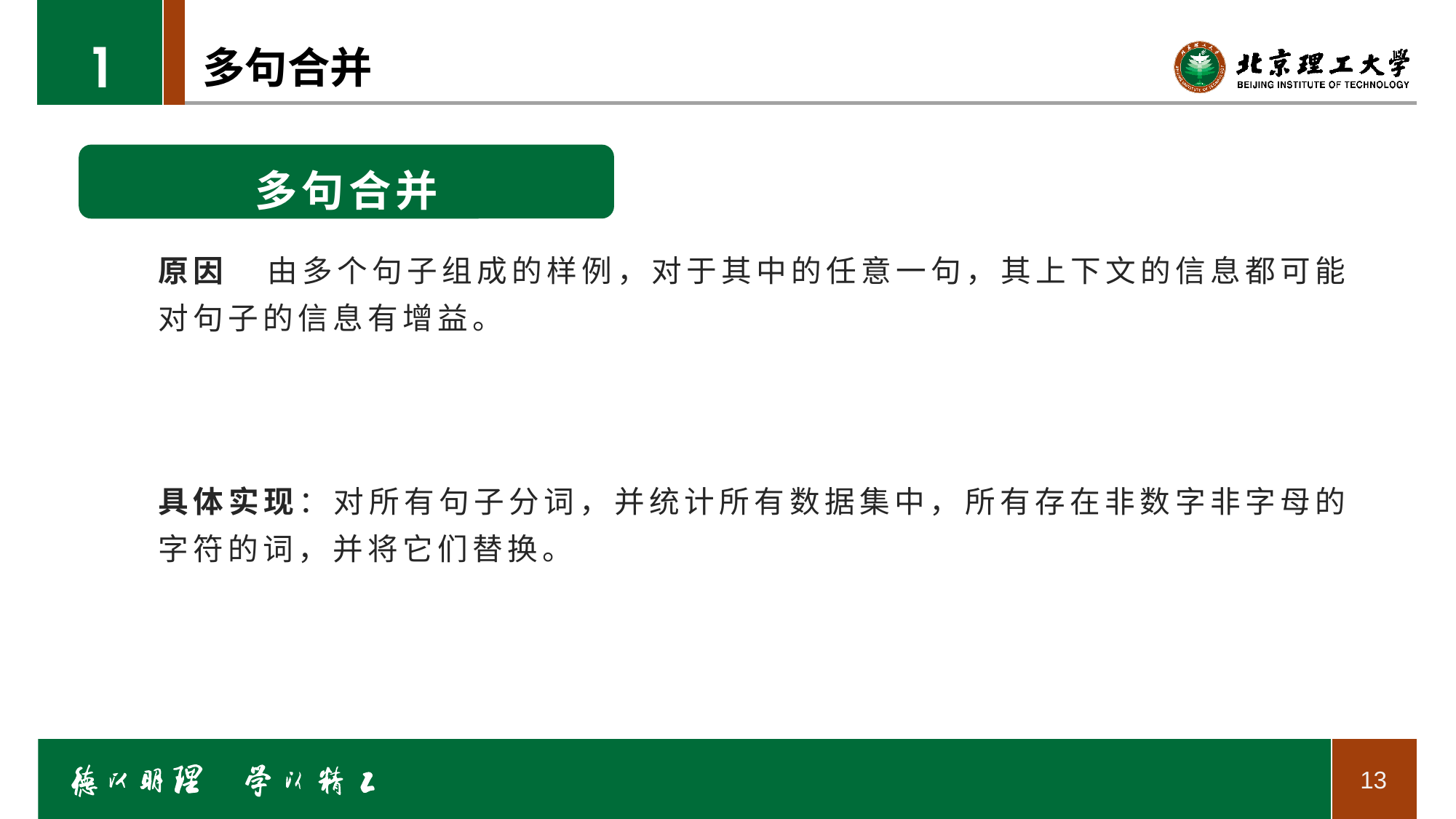

1
# 多句合并
多句合并
原因	由多个句子组成的样例，对于其中的任意一句，其上下文的信息都可能对句子的信息有增益。
具体实现：对所有句子分词，并统计所有数据集中，所有存在非数字非字母的字符的词，并将它们替换。